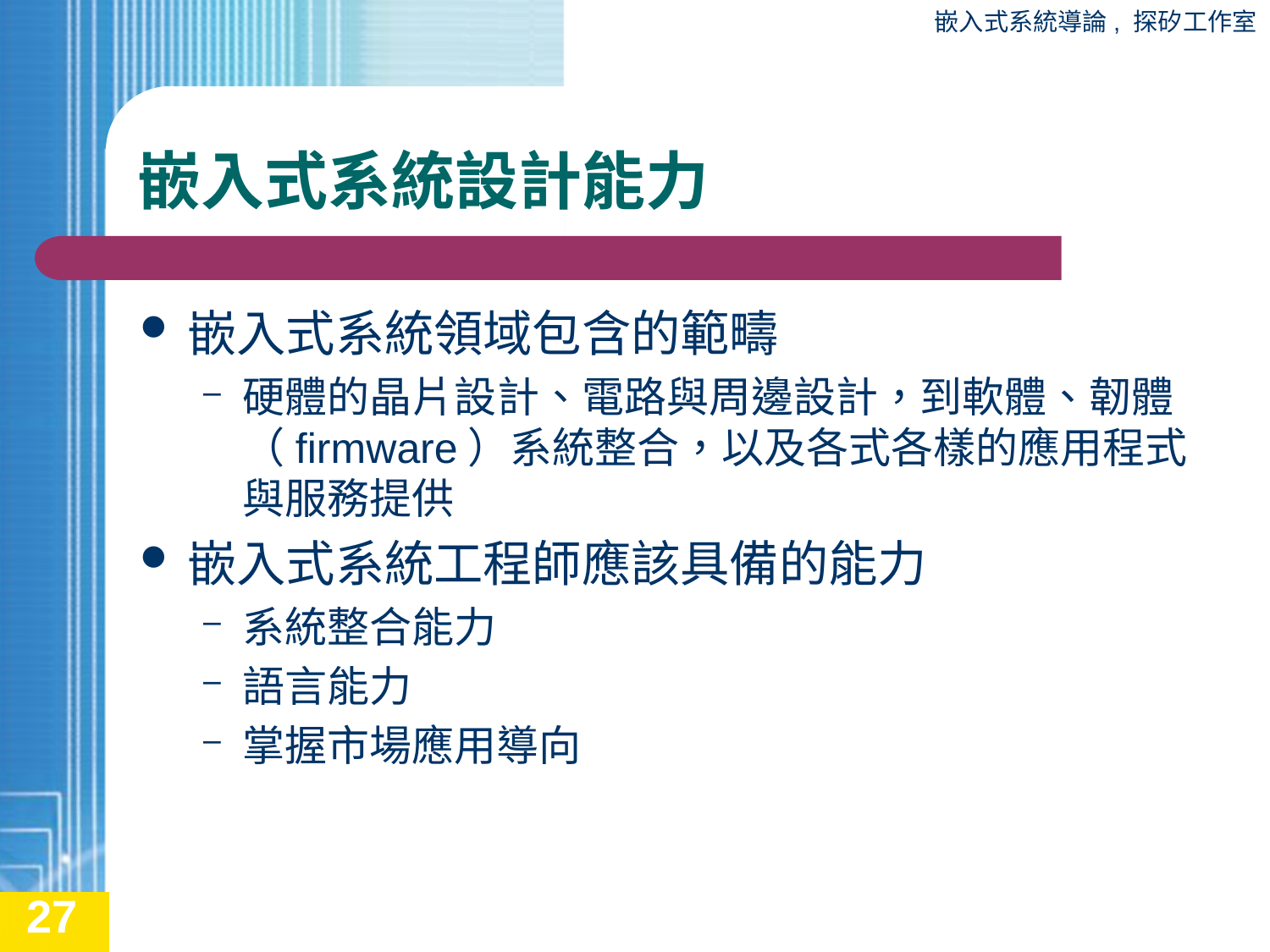

嵌入式系統導論, 探矽工作室
# 嵌入式系統設計能力
嵌入式系統領域包含的範疇
硬體的晶片設計、電路與周邊設計，到軟體、韌體（firmware）系統整合，以及各式各樣的應用程式與服務提供
嵌入式系統工程師應該具備的能力
系統整合能力
語言能力
掌握市場應用導向
27